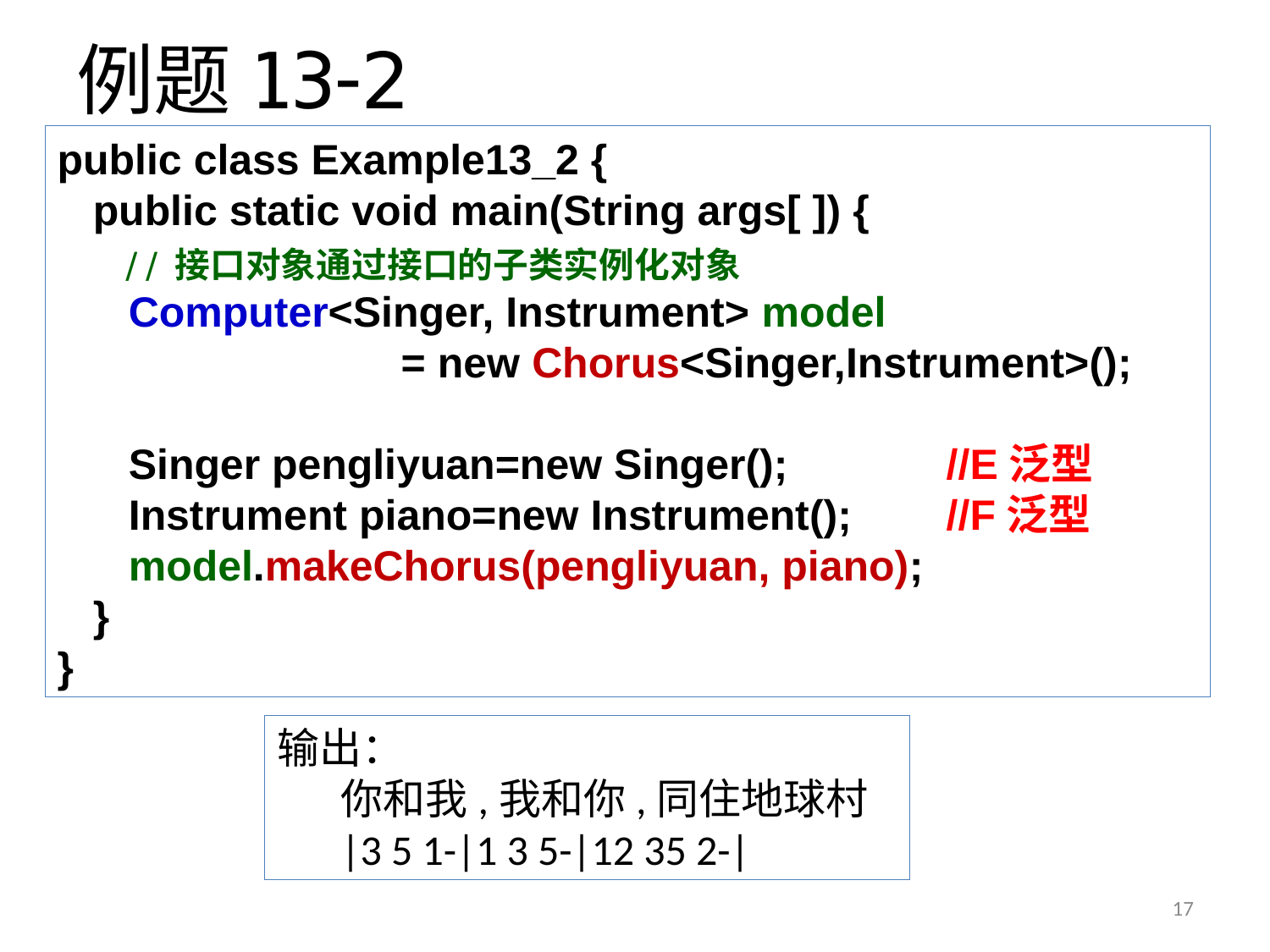

# 例题13-2
public class Example13_2 {
   public static void main(String args[ ]) {

      Computer<Singer, Instrument> model
                             = new Chorus<Singer,Instrument>();

      Singer pengliyuan=new Singer();		//E泛型
      Instrument piano=new Instrument();	//F泛型
      model.makeChorus(pengliyuan, piano);
   }
}
//接口对象通过接口的子类实例化对象
输出：
你和我,我和你,同住地球村
|3 5 1-|1 3 5-|12 35 2-|
17